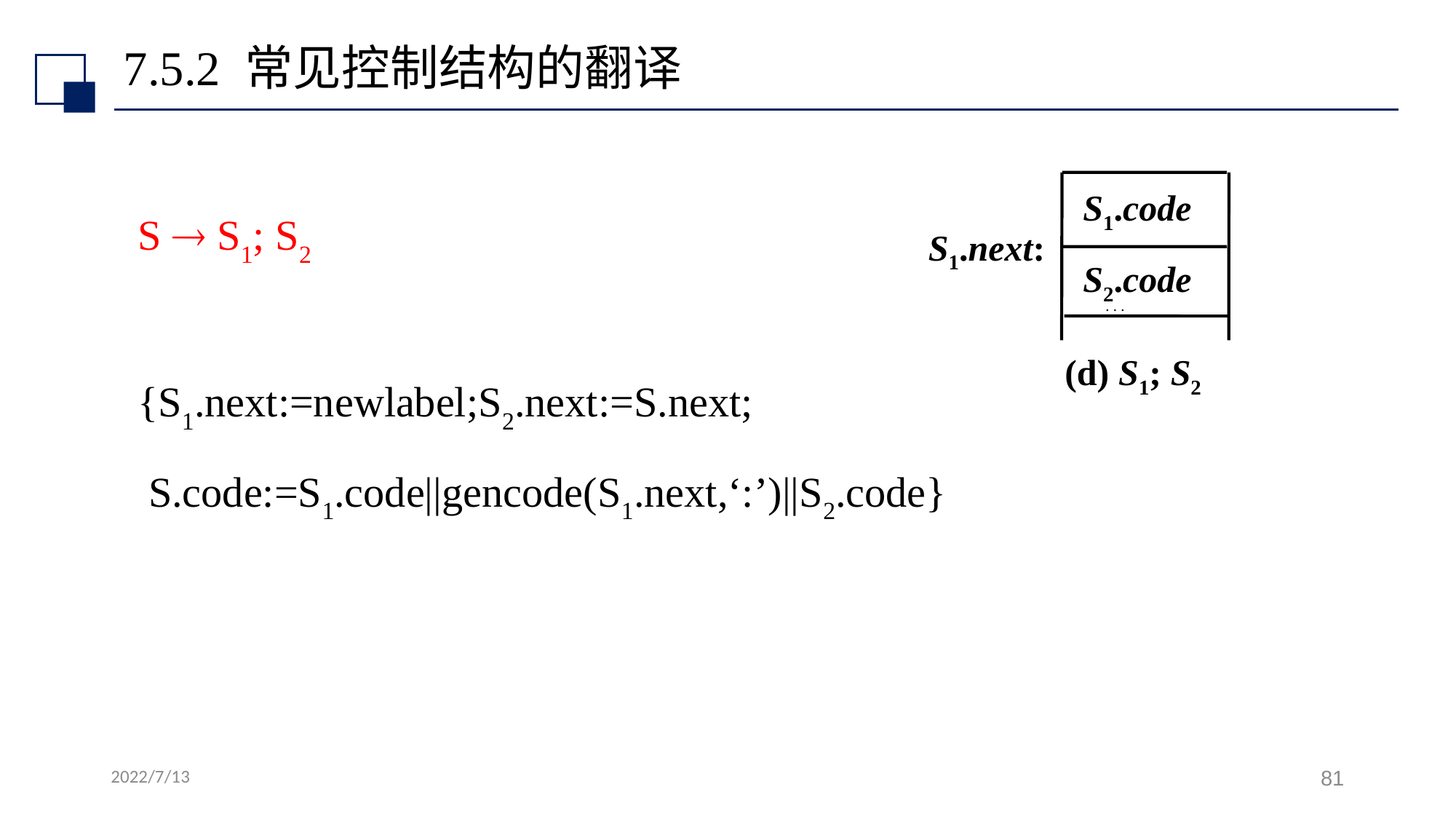

# 7.5.2 常见控制结构的翻译
S → S1; S2

{S1.next:=newlabel;S2.next:=S.next;
 S.code:=S1.code||gencode(S1.next,‘:’)||S2.code}

S1.code
S1.next:

S2.code
. . .

(d) S1; S2
2022/7/13
81